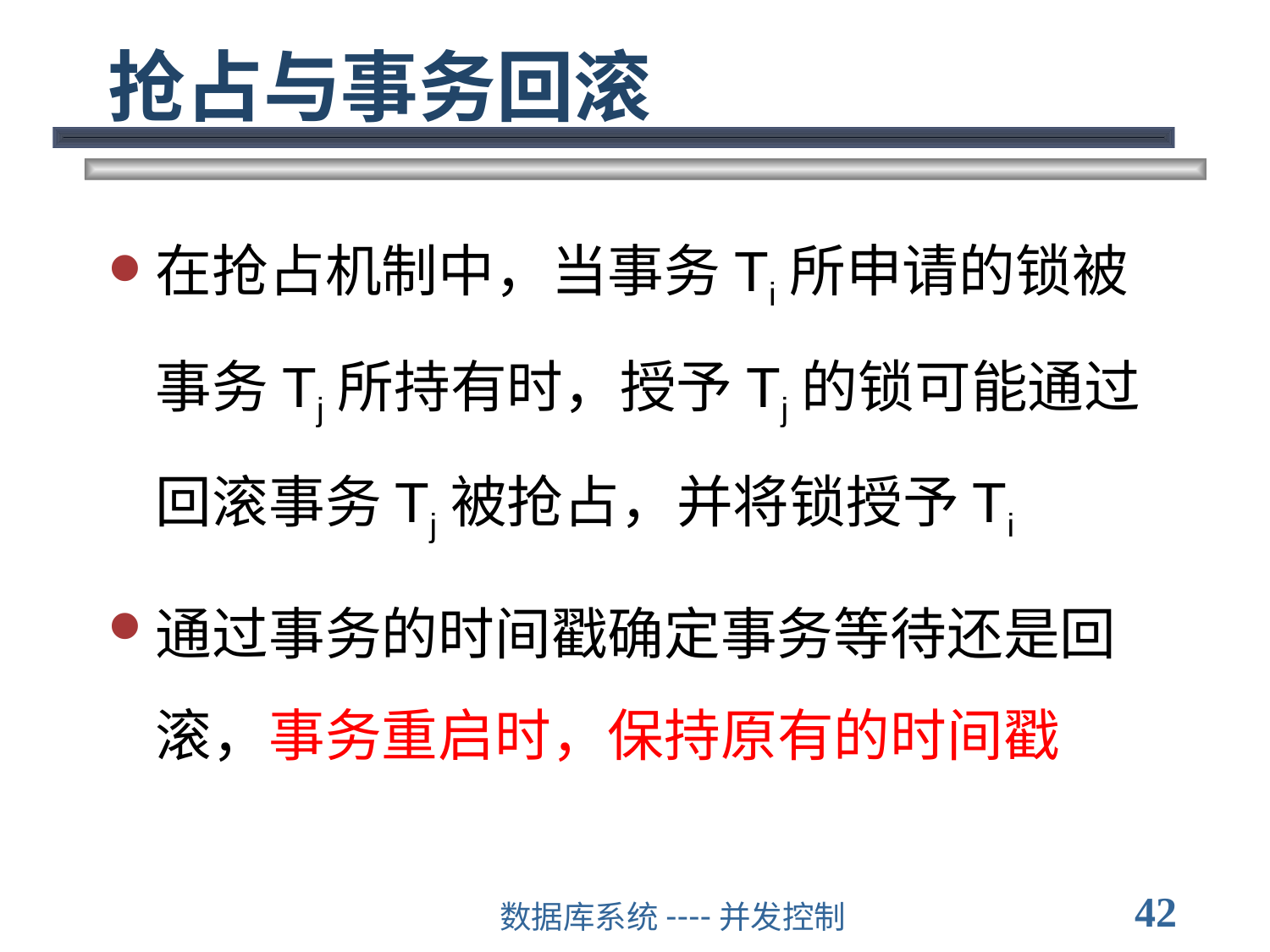

# 抢占与事务回滚
在抢占机制中，当事务Ti所申请的锁被事务Tj所持有时，授予Tj的锁可能通过回滚事务Tj被抢占，并将锁授予Ti
通过事务的时间戳确定事务等待还是回滚，事务重启时，保持原有的时间戳
42
数据库系统----并发控制